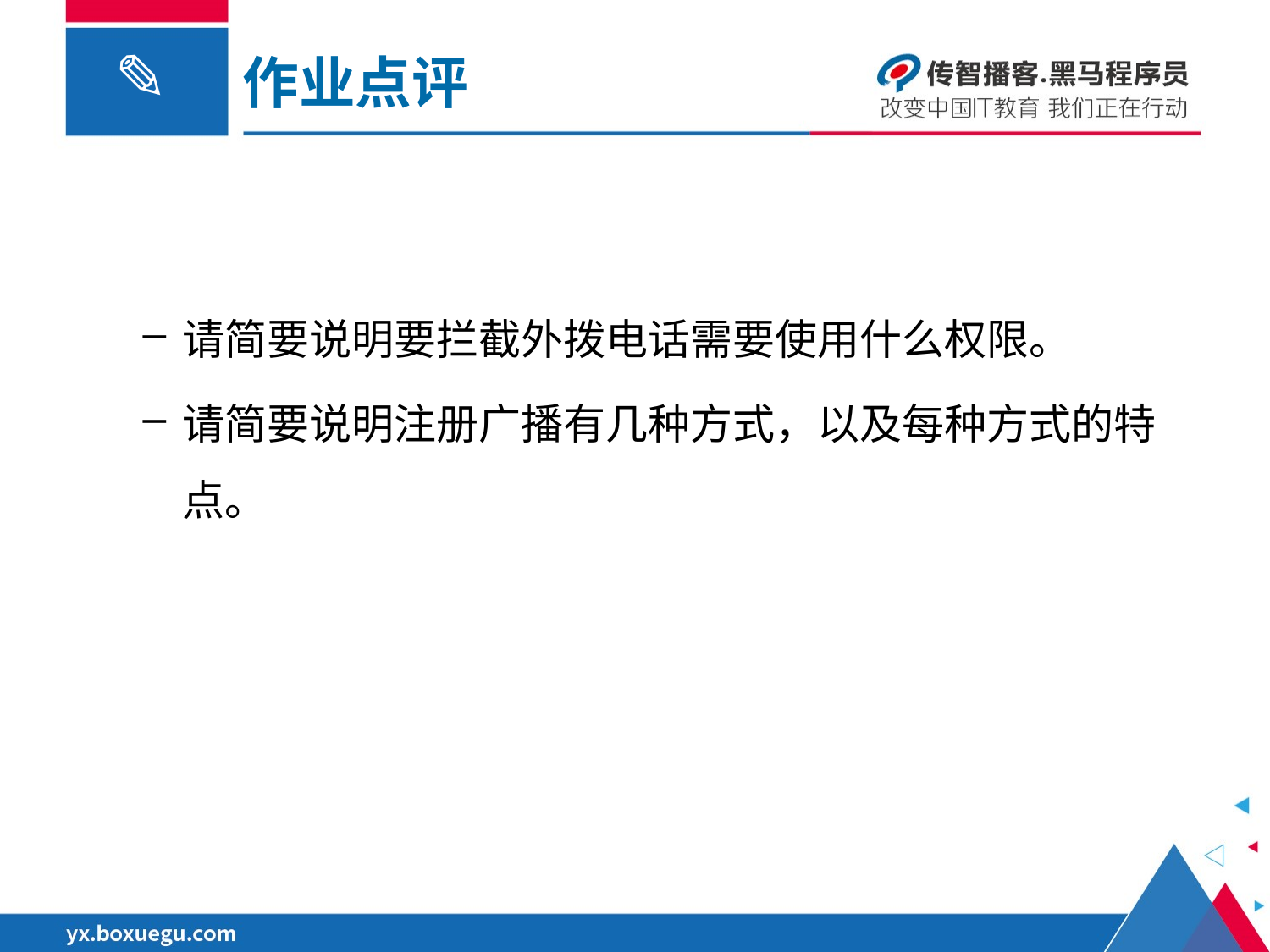

作业点评
请简要说明要拦截外拨电话需要使用什么权限。
请简要说明注册广播有几种方式，以及每种方式的特点。